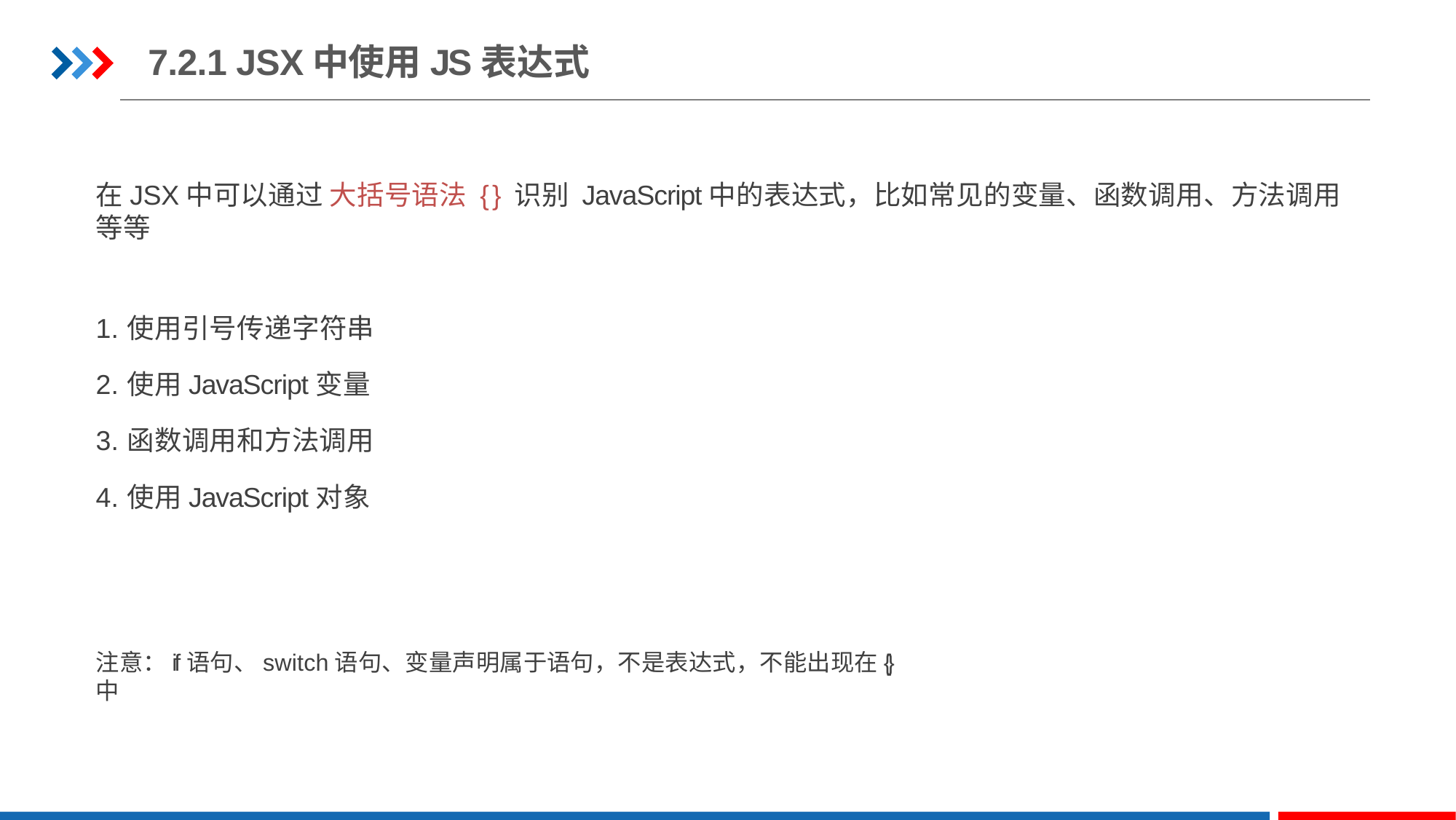

7.2.1 JSX中使用JS表达式

在JSX中可以通过 大括号语法 {    }   识别 JavaScript中的表达式，比如常见的变量、函数调用、方法调用等等

使用引号传递字符串
使用JavaScript变量
函数调用和方法调用
使用JavaScript对象
注意：if语句、switch语句、变量声明属于语句，不是表达式，不能出现在{}中